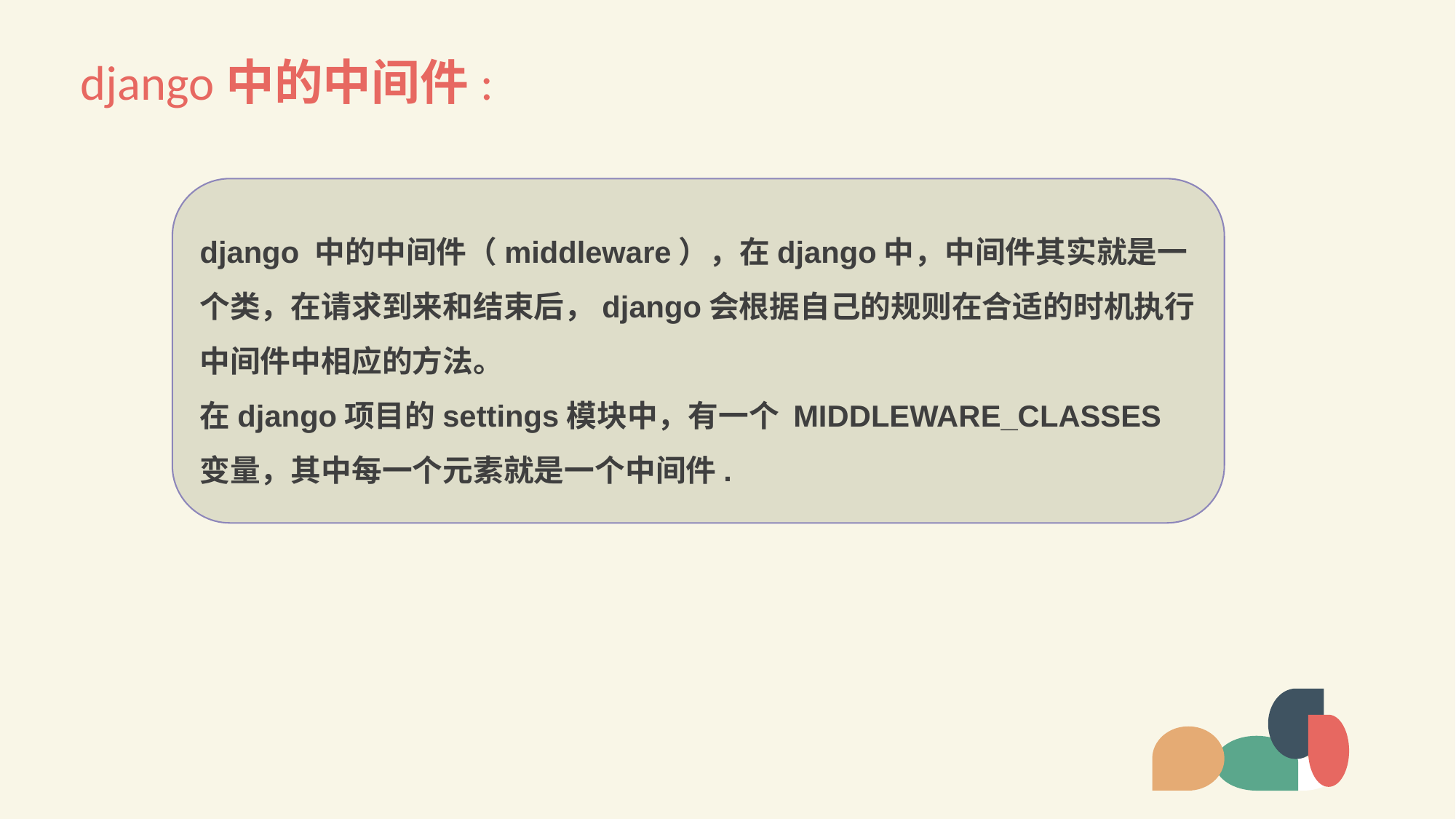

# django中的中间件:
django 中的中间件（middleware），在django中，中间件其实就是一个类，在请求到来和结束后，django会根据自己的规则在合适的时机执行中间件中相应的方法。
在django项目的settings模块中，有一个 MIDDLEWARE_CLASSES 变量，其中每一个元素就是一个中间件.

LOREM